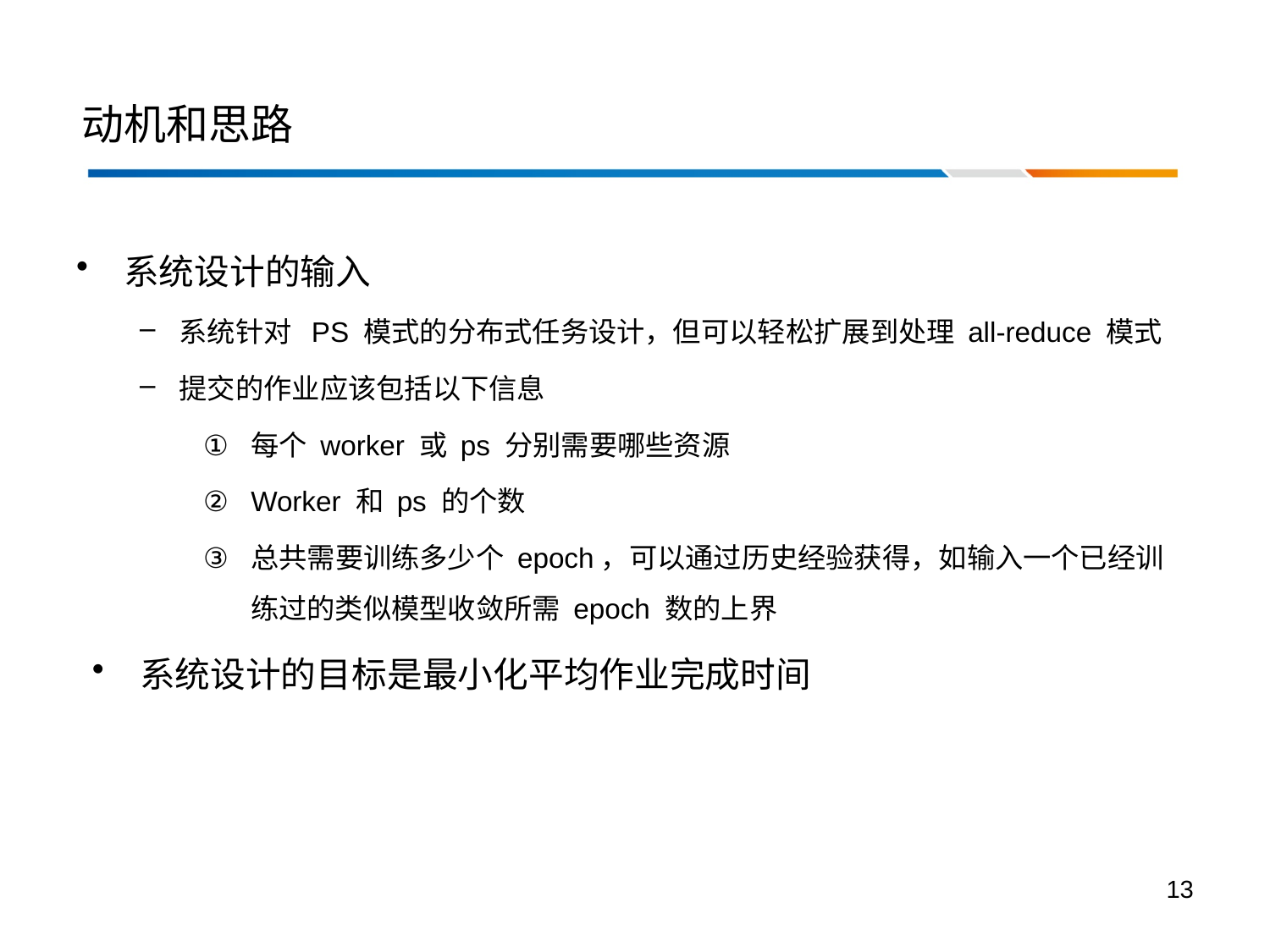

# 动机和思路
系统设计的输入
系统针对  PS 模式的分布式任务设计，但可以轻松扩展到处理 all-reduce 模式
提交的作业应该包括以下信息
每个 worker 或 ps 分别需要哪些资源
Worker 和 ps 的个数
总共需要训练多少个 epoch，可以通过历史经验获得，如输入一个已经训练过的类似模型收敛所需 epoch 数的上界
系统设计的目标是最小化平均作业完成时间
13